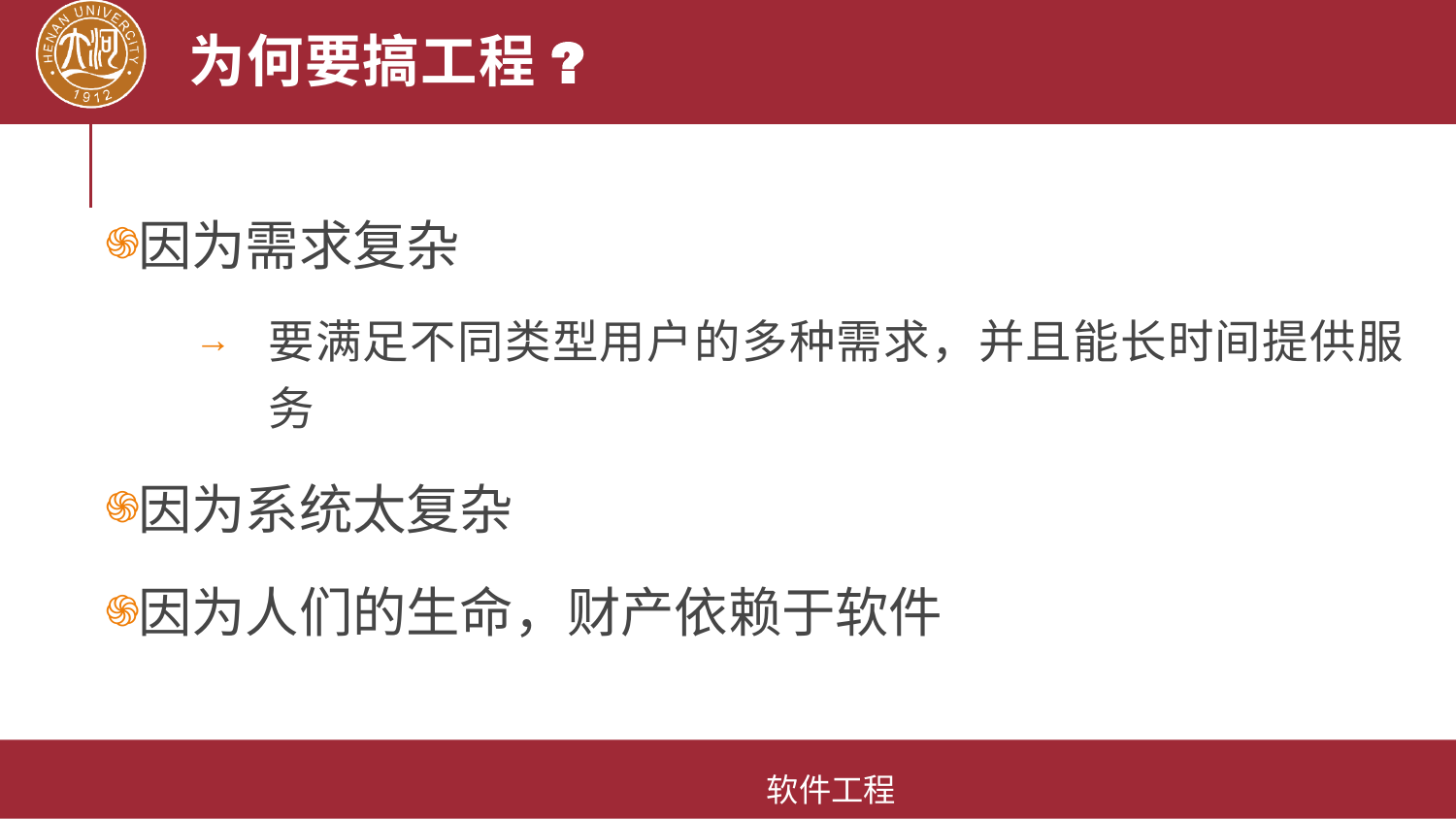

# 为何要搞工程?
因为需求复杂
要满足不同类型用户的多种需求，并且能长时间提供服务
因为系统太复杂
因为人们的生命，财产依赖于软件

软件工程
38